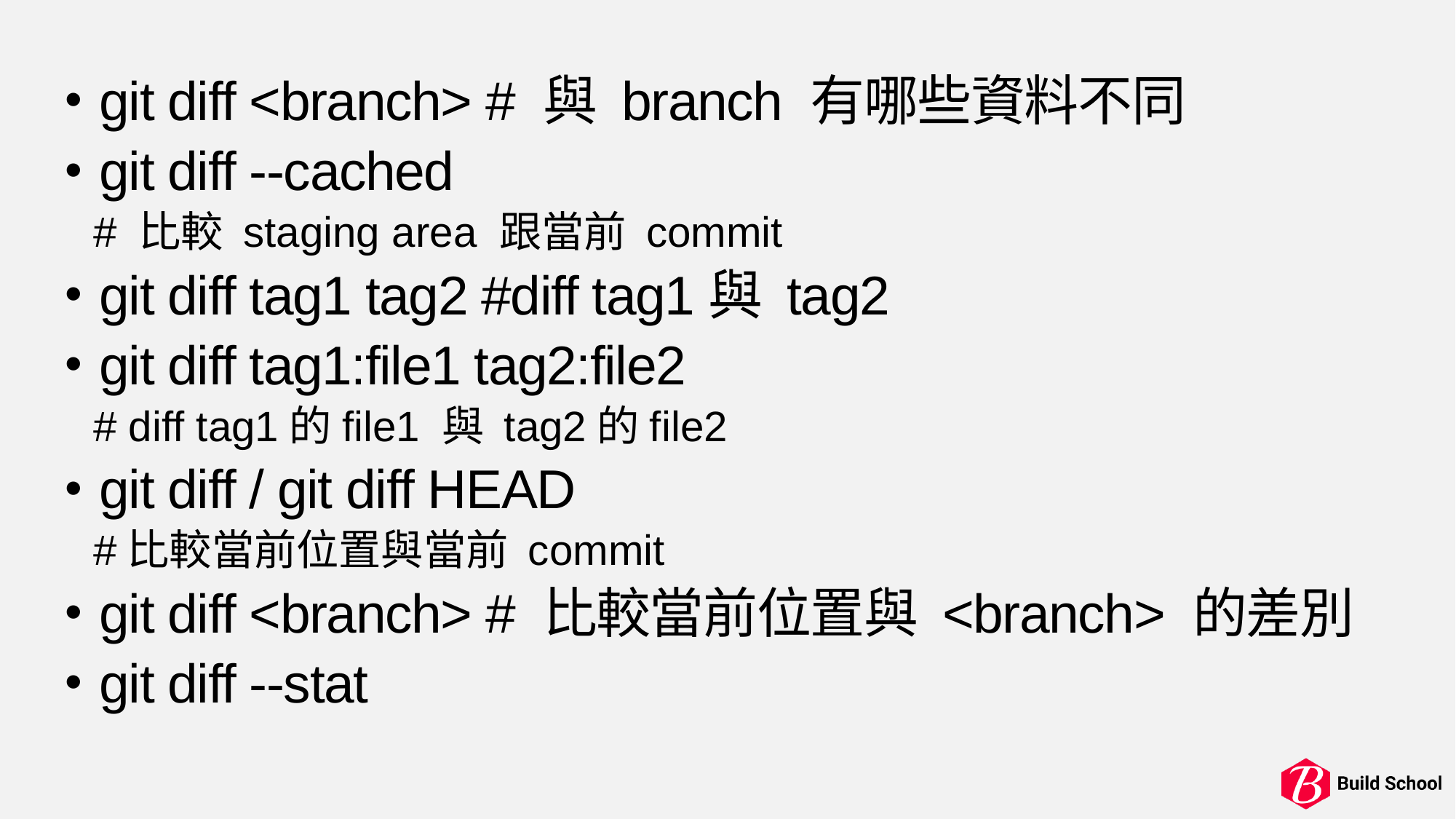

git diff <branch> # 與 branch 有哪些資料不同
git diff --cached
# 比較 staging area 跟當前 commit
git diff tag1 tag2 #diff tag1與 tag2
git diff tag1:file1 tag2:file2
# diff tag1的file1 與 tag2的file2
git diff / git diff HEAD
#比較當前位置與當前 commit
git diff <branch> # 比較當前位置與 <branch> 的差別
git diff --stat